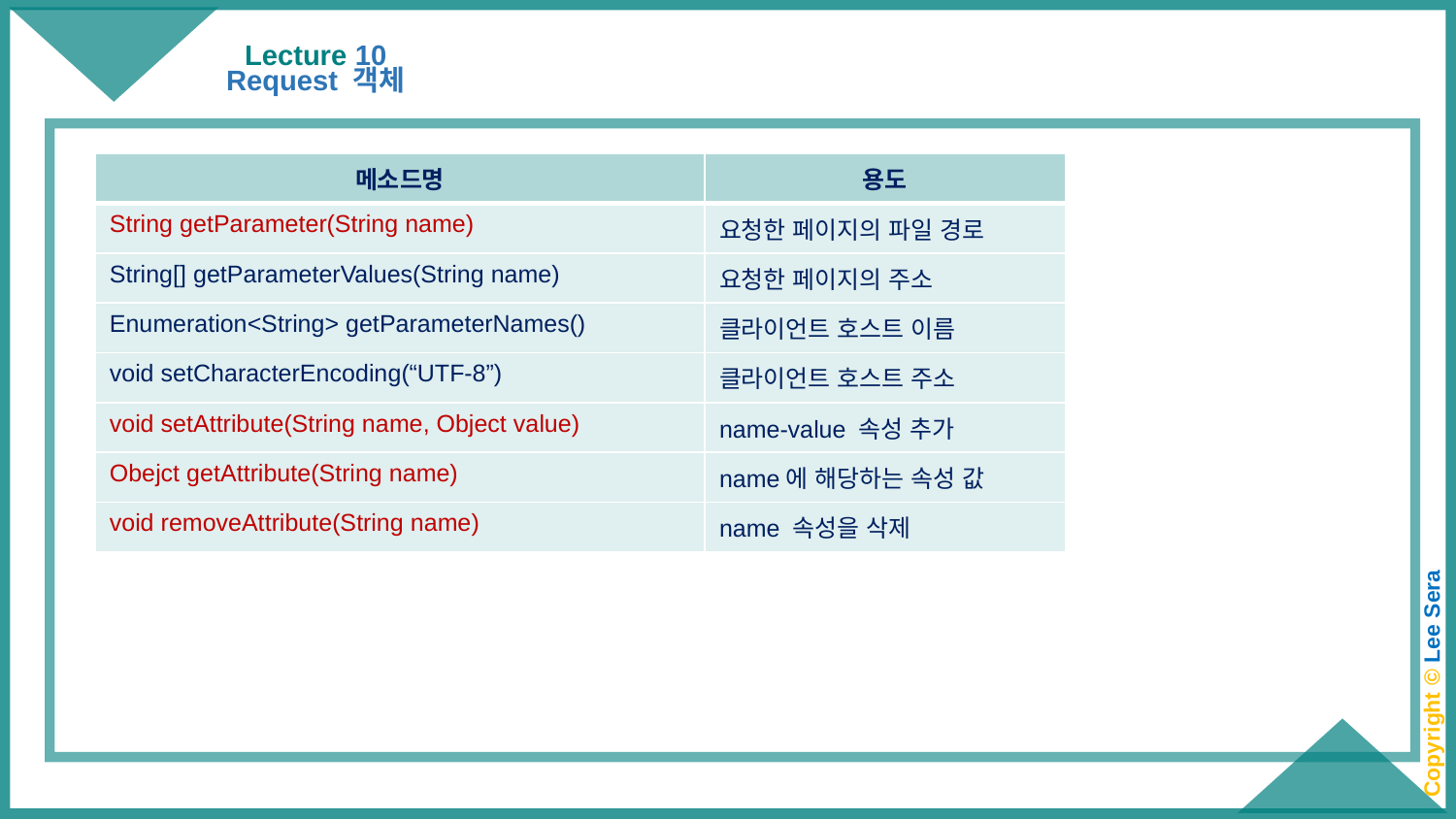

# Lecture 10
Request 객체

| 메소드명 | 용도 |
| --- | --- |
| String getParameter(String name) | 요청한 페이지의 파일 경로 |
| String[] getParameterValues(String name) | 요청한 페이지의 주소 |
| Enumeration<String> getParameterNames() | 클라이언트 호스트 이름 |
| void setCharacterEncoding(“UTF-8”) | 클라이언트 호스트 주소 |
| void setAttribute(String name, Object value) | name-value 속성 추가 |
| Obejct getAttribute(String name) | name에 해당하는 속성 값 |
| void removeAttribute(String name) | name 속성을 삭제 |
Copyright © Lee Sera